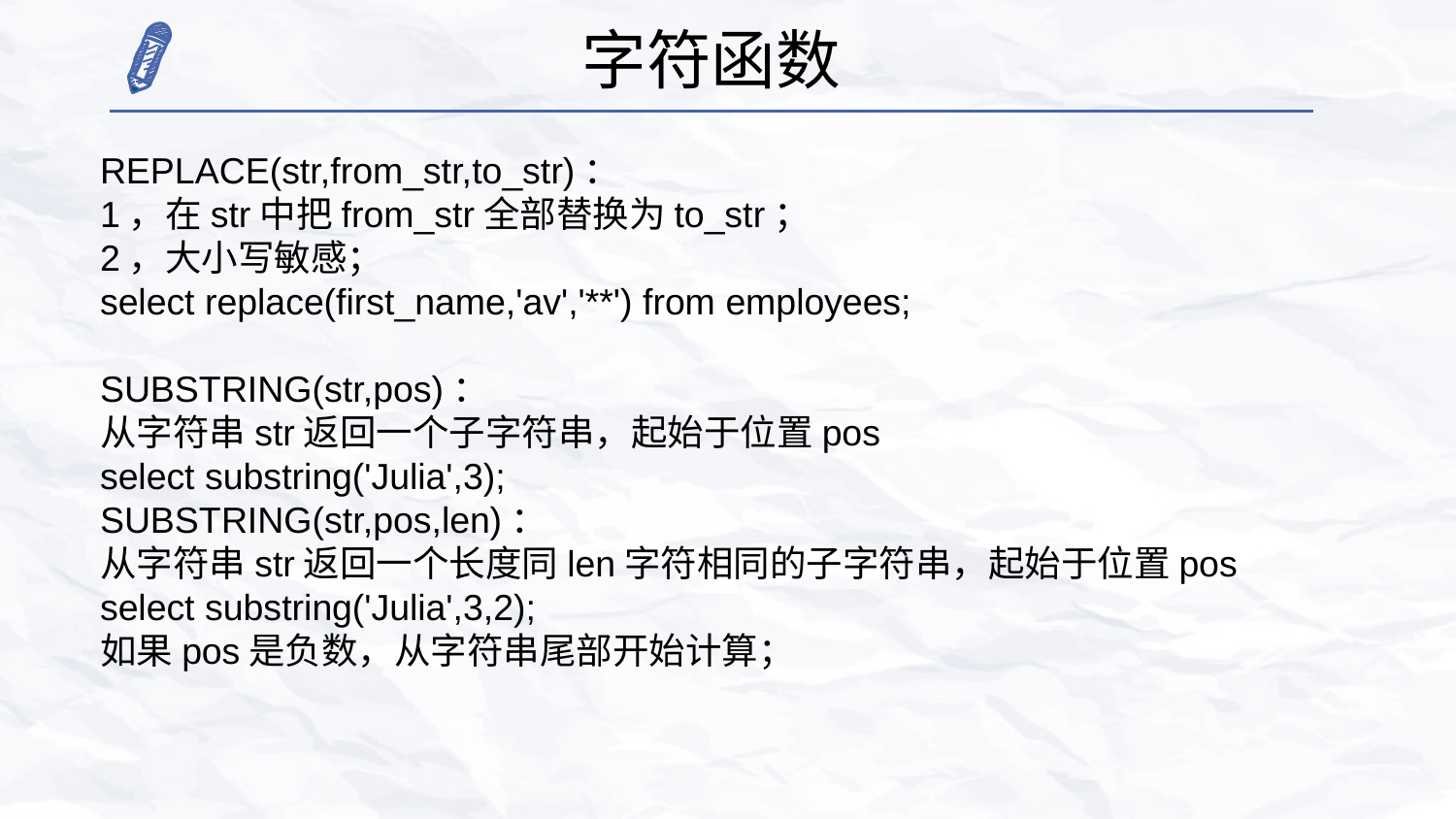

字符函数

REPLACE(str,from_str,to_str)：
1，在str中把from_str全部替换为to_str；
2，大小写敏感；
select replace(first_name,'av','**') from employees;

SUBSTRING(str,pos)：
从字符串str返回一个子字符串，起始于位置pos
select substring('Julia',3);
SUBSTRING(str,pos,len)：
从字符串str返回一个长度同len字符相同的子字符串，起始于位置pos
select substring('Julia',3,2);
如果pos是负数，从字符串尾部开始计算；